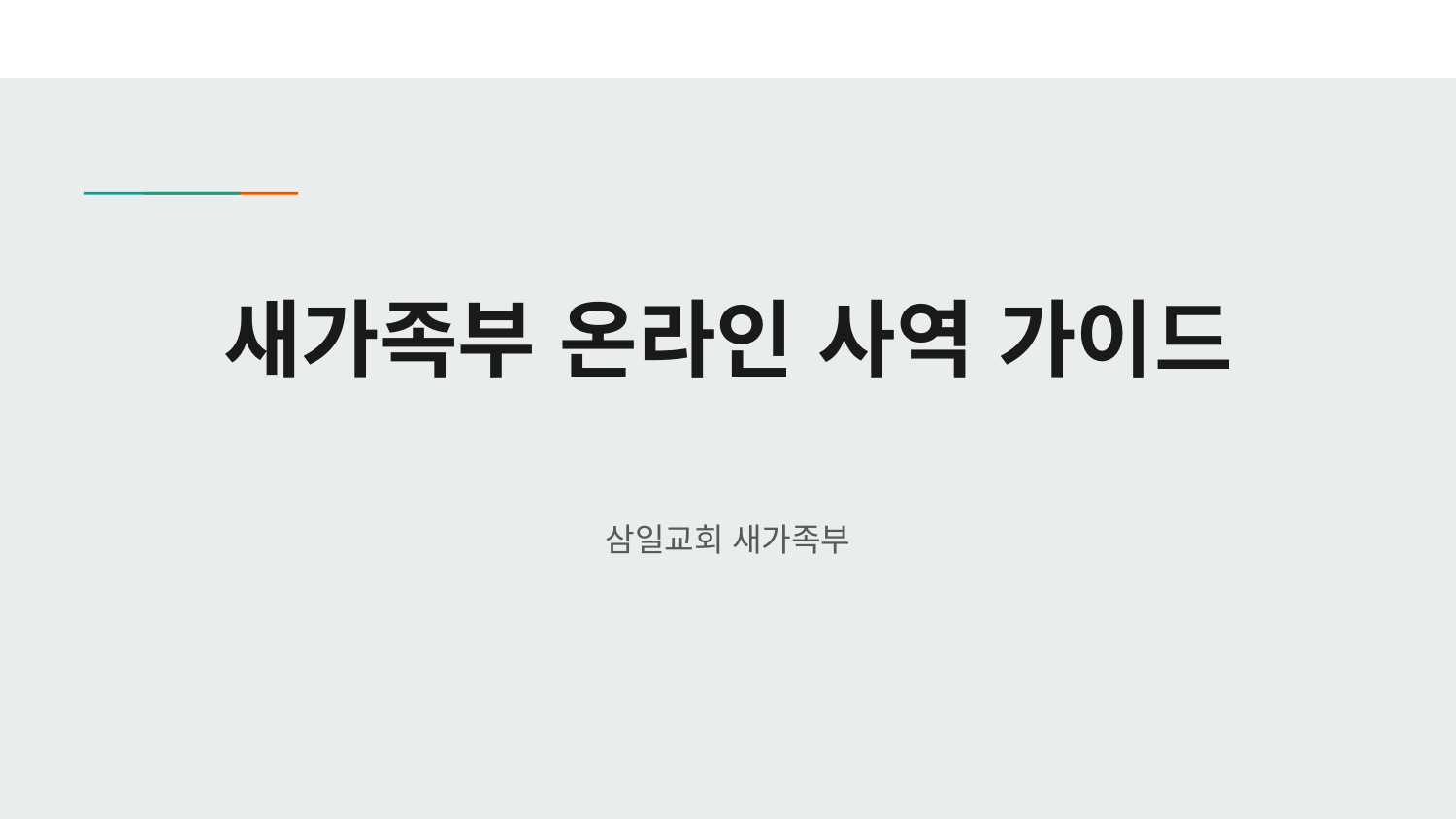

# 새가족부 온라인 사역 가이드
삼일교회 새가족부